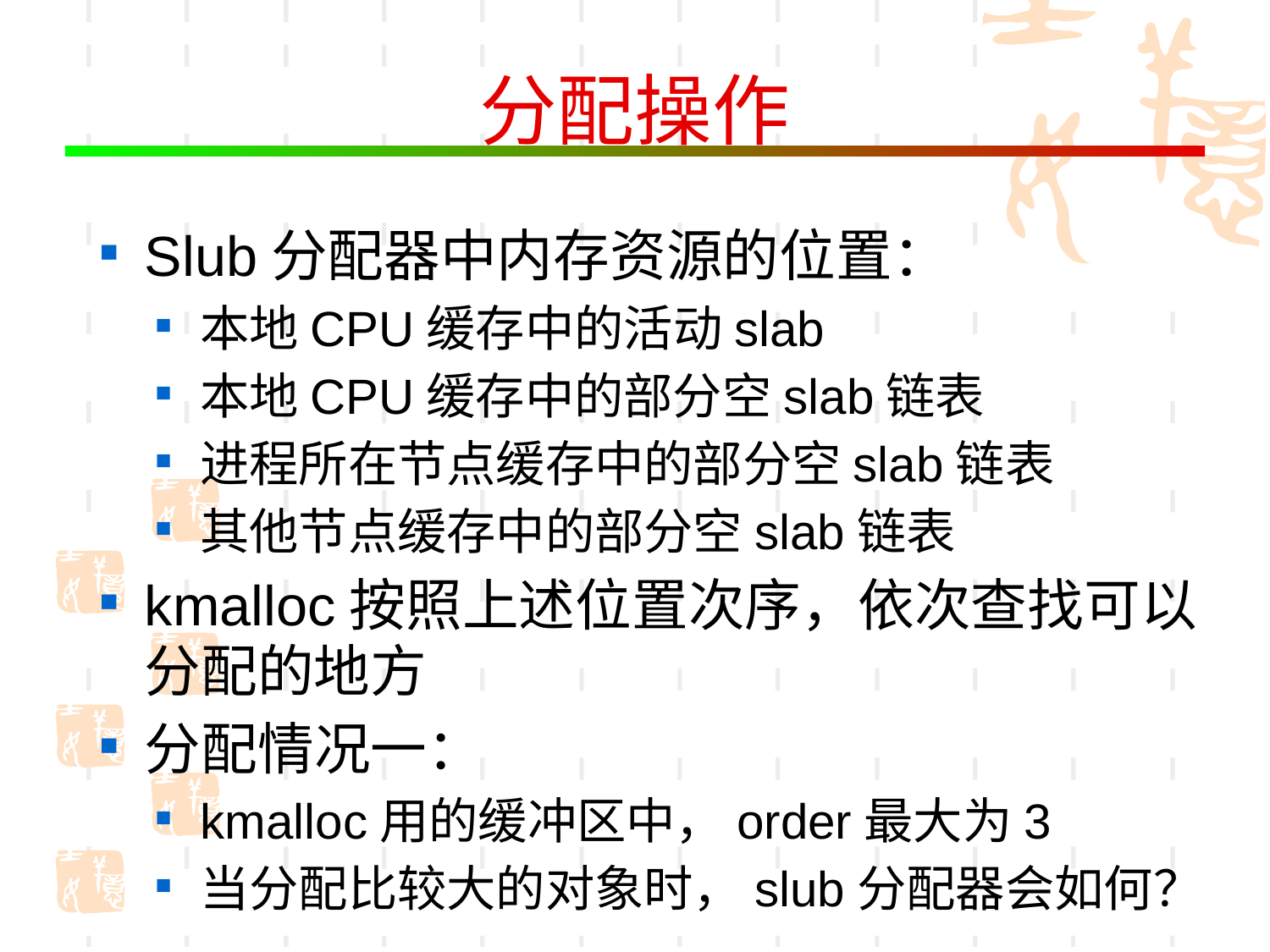

# 分配操作
Slub分配器中内存资源的位置：
本地CPU缓存中的活动slab
本地CPU缓存中的部分空slab链表
进程所在节点缓存中的部分空slab链表
其他节点缓存中的部分空slab链表
kmalloc按照上述位置次序，依次查找可以分配的地方
分配情况一：
kmalloc用的缓冲区中，order最大为3
当分配比较大的对象时，slub分配器会如何？